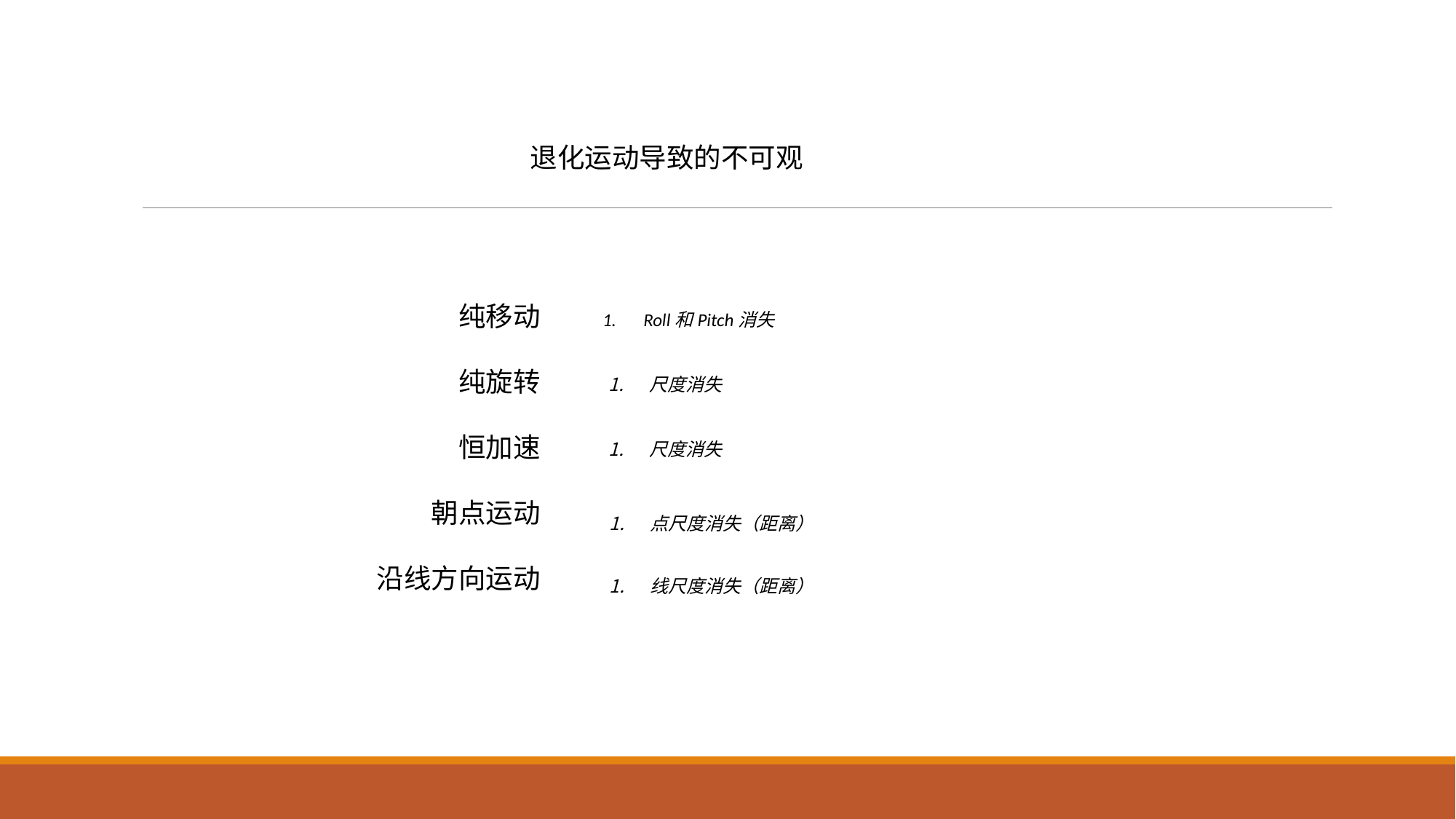

退化运动导致的不可观
纯移动

纯旋转

恒加速

朝点运动

沿线方向运动
Roll和Pitch消失
尺度消失
尺度消失
点尺度消失（距离）
线尺度消失（距离）